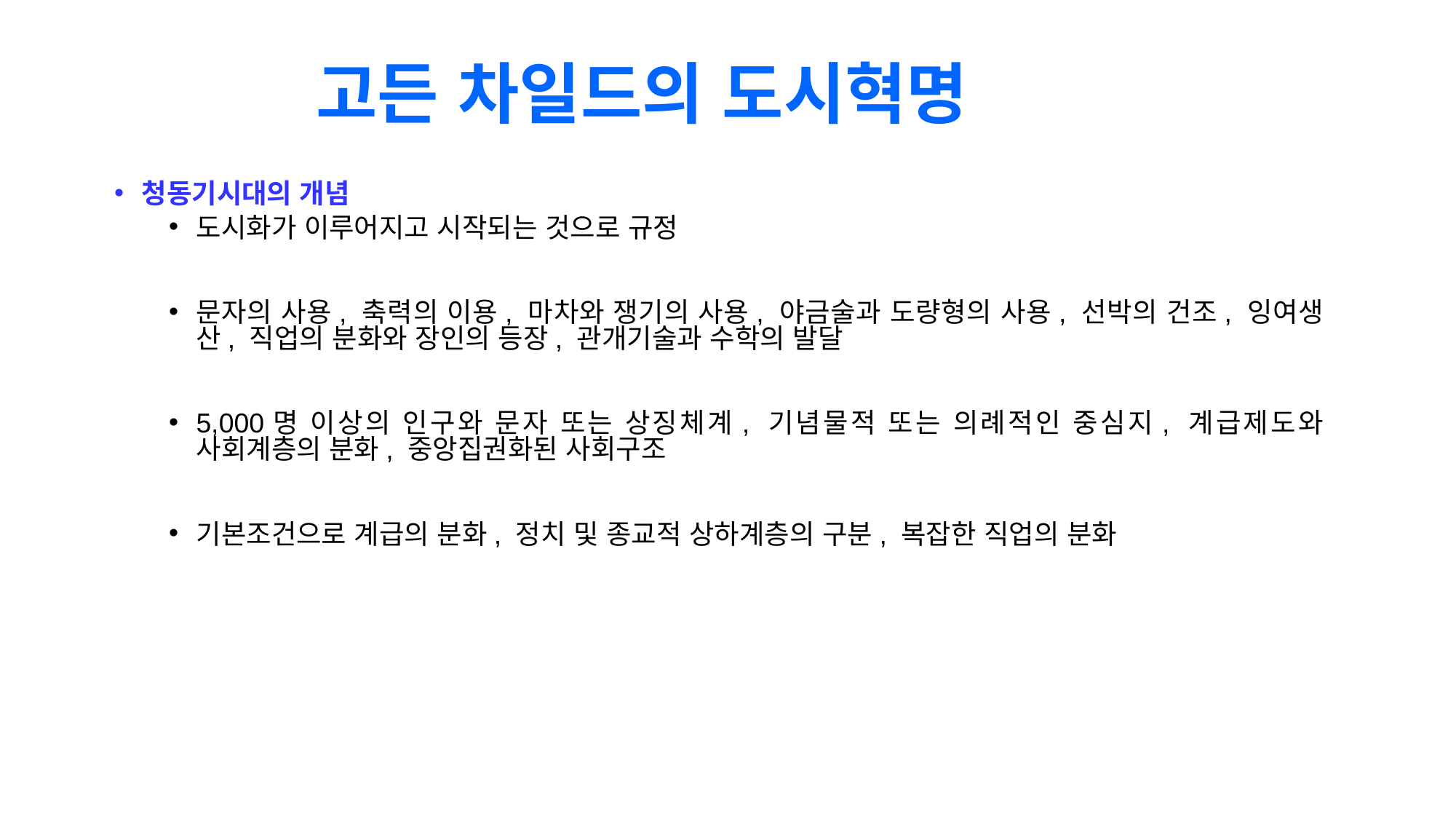

# 고든 차일드의 도시혁명
청동기시대의 개념
도시화가 이루어지고 시작되는 것으로 규정

문자의 사용, 축력의 이용, 마차와 쟁기의 사용, 야금술과 도량형의 사용, 선박의 건조, 잉여생산, 직업의 분화와 장인의 등장, 관개기술과 수학의 발달

5,000명 이상의 인구와 문자 또는 상징체계, 기념물적 또는 의례적인 중심지, 계급제도와 사회계층의 분화, 중앙집권화된 사회구조

기본조건으로 계급의 분화, 정치 및 종교적 상하계층의 구분, 복잡한 직업의 분화